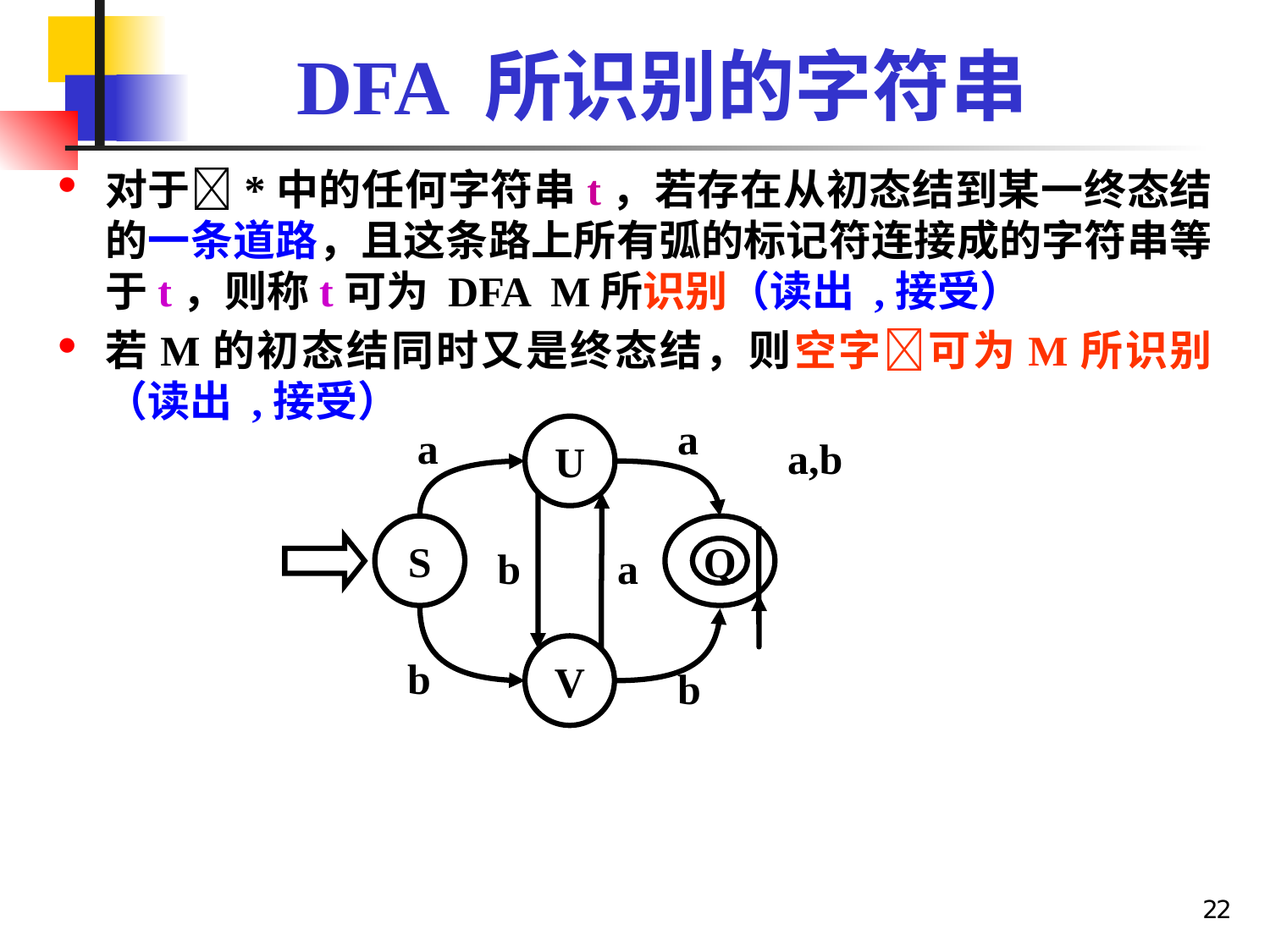

# DFA 所识别的字符串
对于Σ*中的任何字符串t，若存在从初态结到某一终态结的一条道路，且这条路上所有弧的标记符连接成的字符串等于t，则称t可为 DFA  M所识别（读出 ,接受）
若M的初态结同时又是终态结，则空字ε可为M所识别（读出 ,接受）

a
a
U

a,b
S
Q

b
a
V
b
b
22